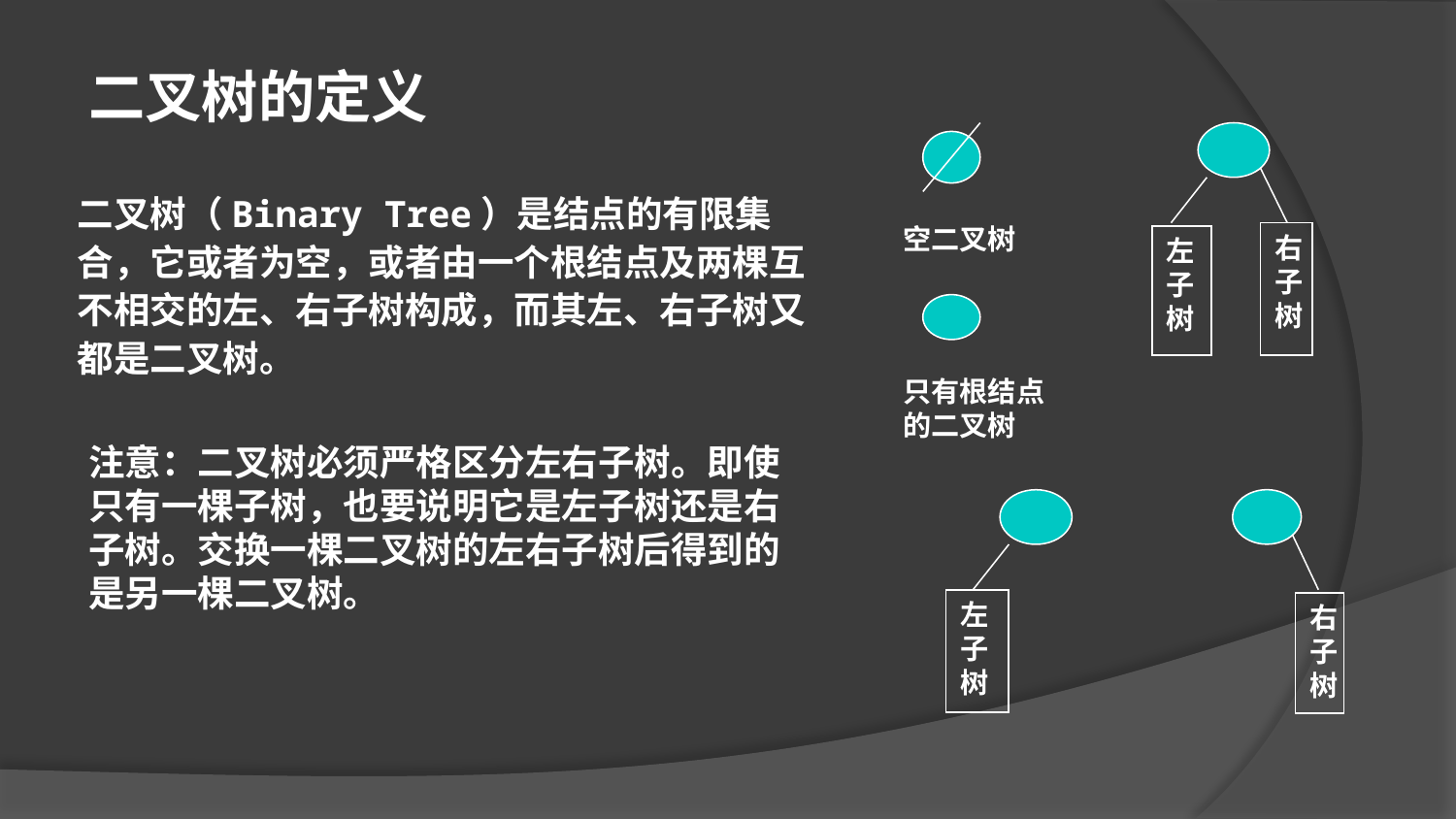

二叉树的定义

空二叉树

右
子
树
左
子
树
二叉树（Binary Tree）是结点的有限集合，它或者为空，或者由一个根结点及两棵互不相交的左、右子树构成，而其左、右子树又都是二叉树。

只有根结点的二叉树
注意：二叉树必须严格区分左右子树。即使只有一棵子树，也要说明它是左子树还是右子树。交换一棵二叉树的左右子树后得到的是另一棵二叉树。

左
子
树

右
子
树